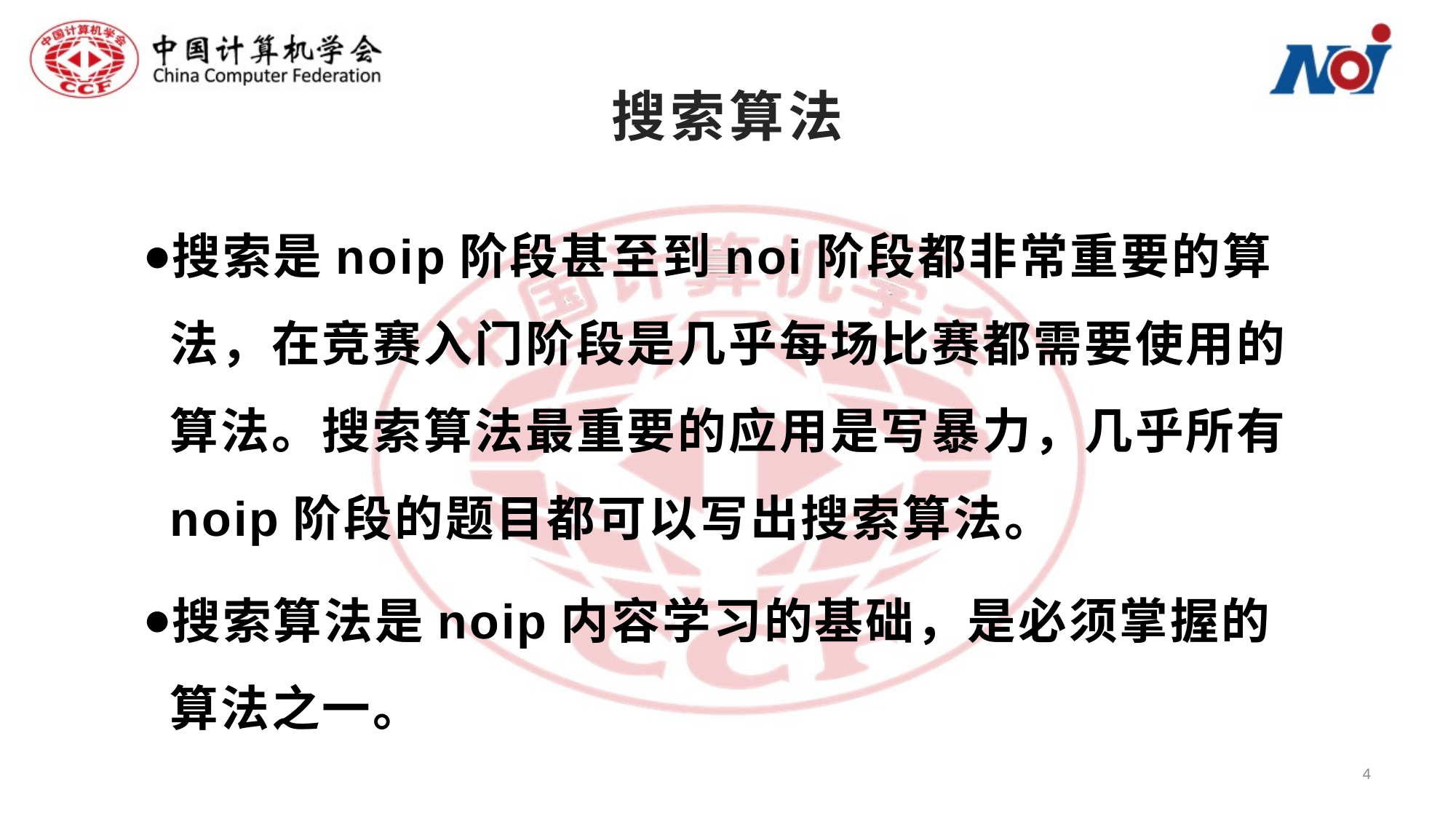

# 搜索算法
搜索是noip阶段甚至到noi阶段都非常重要的算法，在竞赛入门阶段是几乎每场比赛都需要使用的算法。搜索算法最重要的应用是写暴力，几乎所有noip阶段的题目都可以写出搜索算法。
搜索算法是noip内容学习的基础，是必须掌握的算法之一。

4